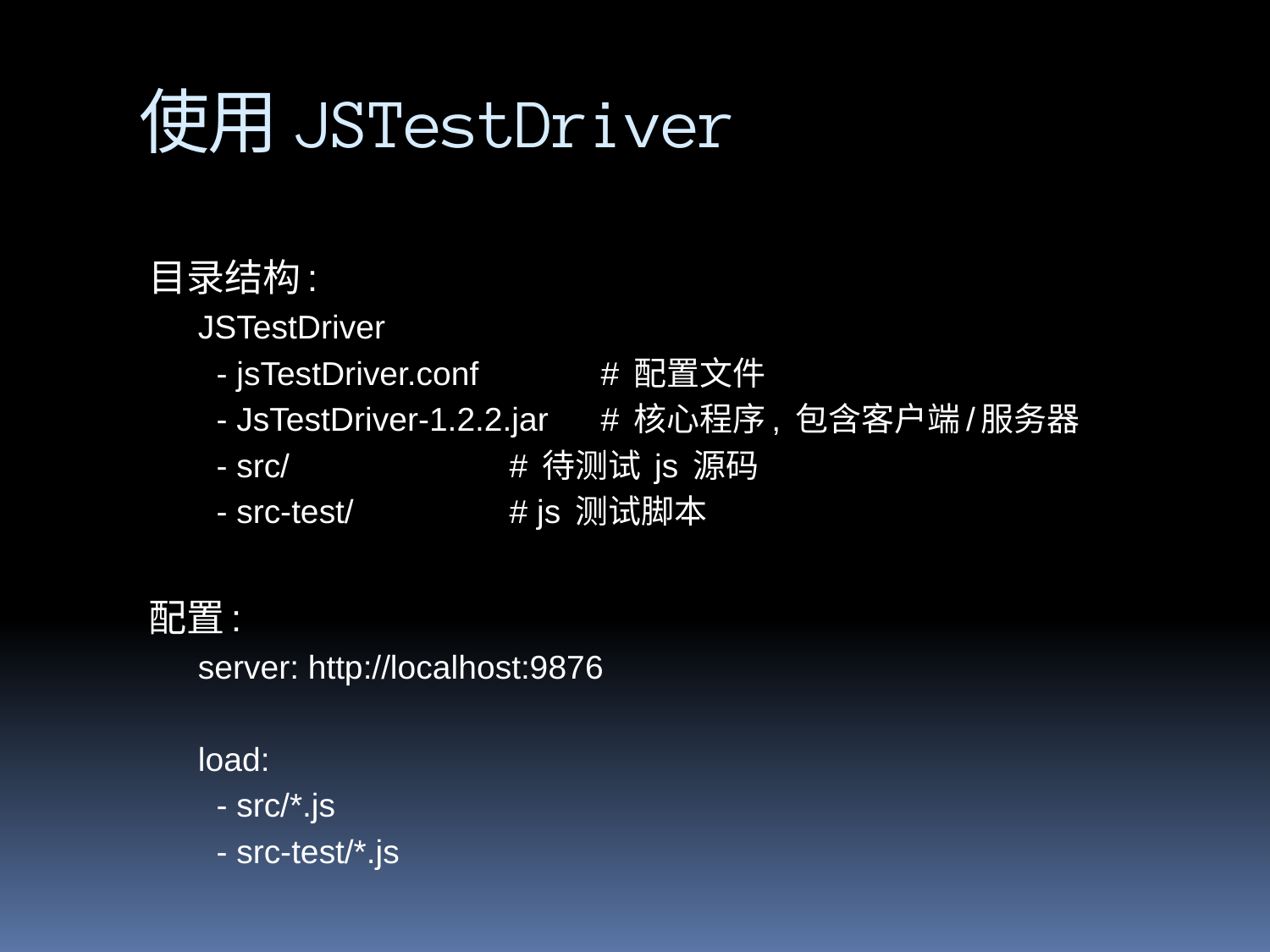

# 使用JSTestDriver
目录结构:
JSTestDriver
  - jsTestDriver.conf       	# 配置文件
  - JsTestDriver-1.2.2.jar 	# 核心程序, 包含客户端/服务器
  - src/                    		# 待测试 js 源码
  - src-test/               		# js 测试脚本

配置:
server: http://localhost:9876

load:
  - src/*.js
  - src-test/*.js